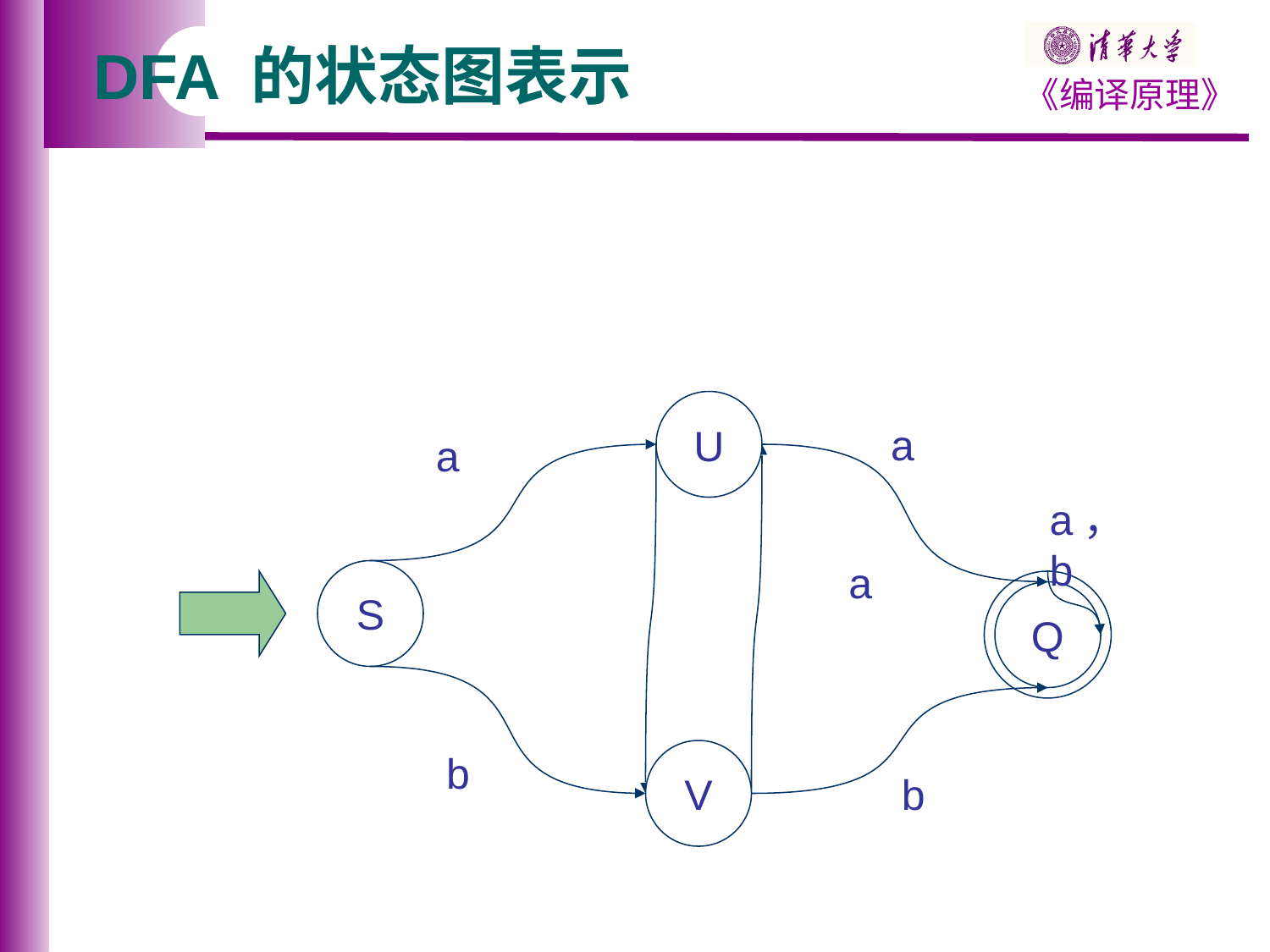

# DFA 的状态图表示

U
V
S

Q
a
a
a，b
a
b
b